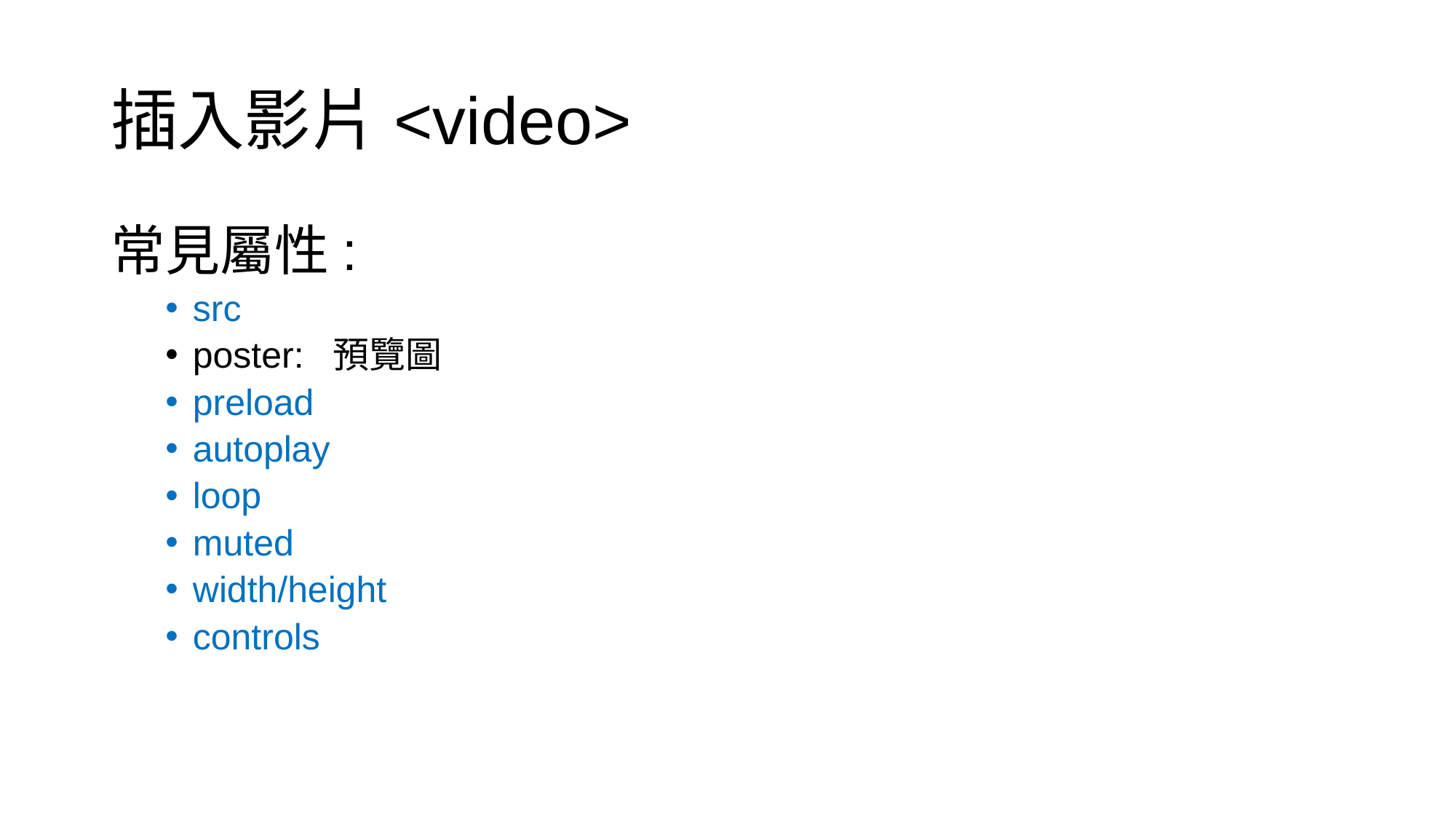

# 插入影片<video>
常見屬性:
src
poster:  預覽圖
preload
autoplay
loop
muted
width/height
controls